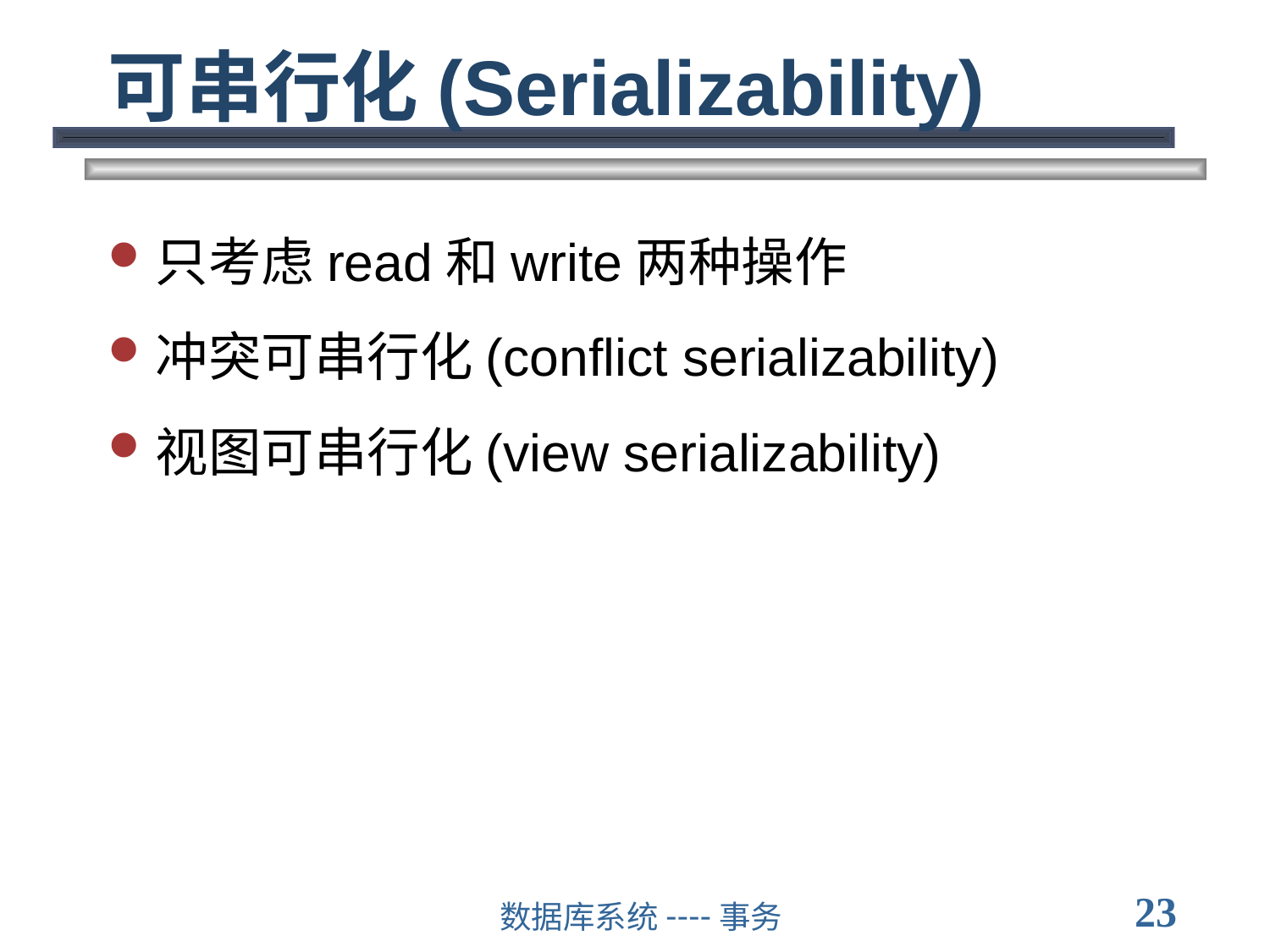

# 可串行化(Serializability)
只考虑read和write两种操作
冲突可串行化(conflict serializability)
视图可串行化(view serializability)
23
数据库系统----事务